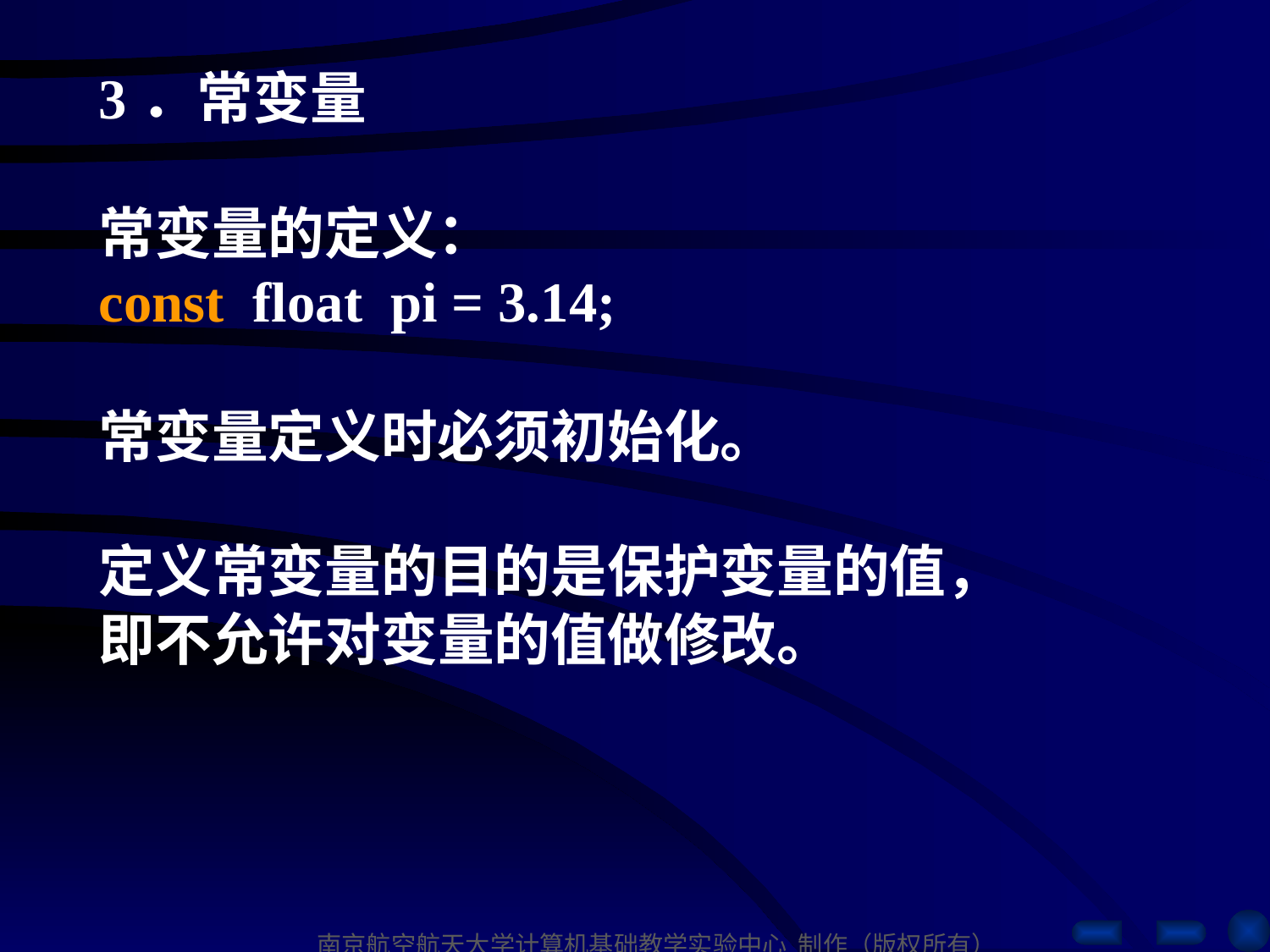

3．常变量

常变量的定义：
const  float  pi = 3.14;

常变量定义时必须初始化。

定义常变量的目的是保护变量的值，
即不允许对变量的值做修改。